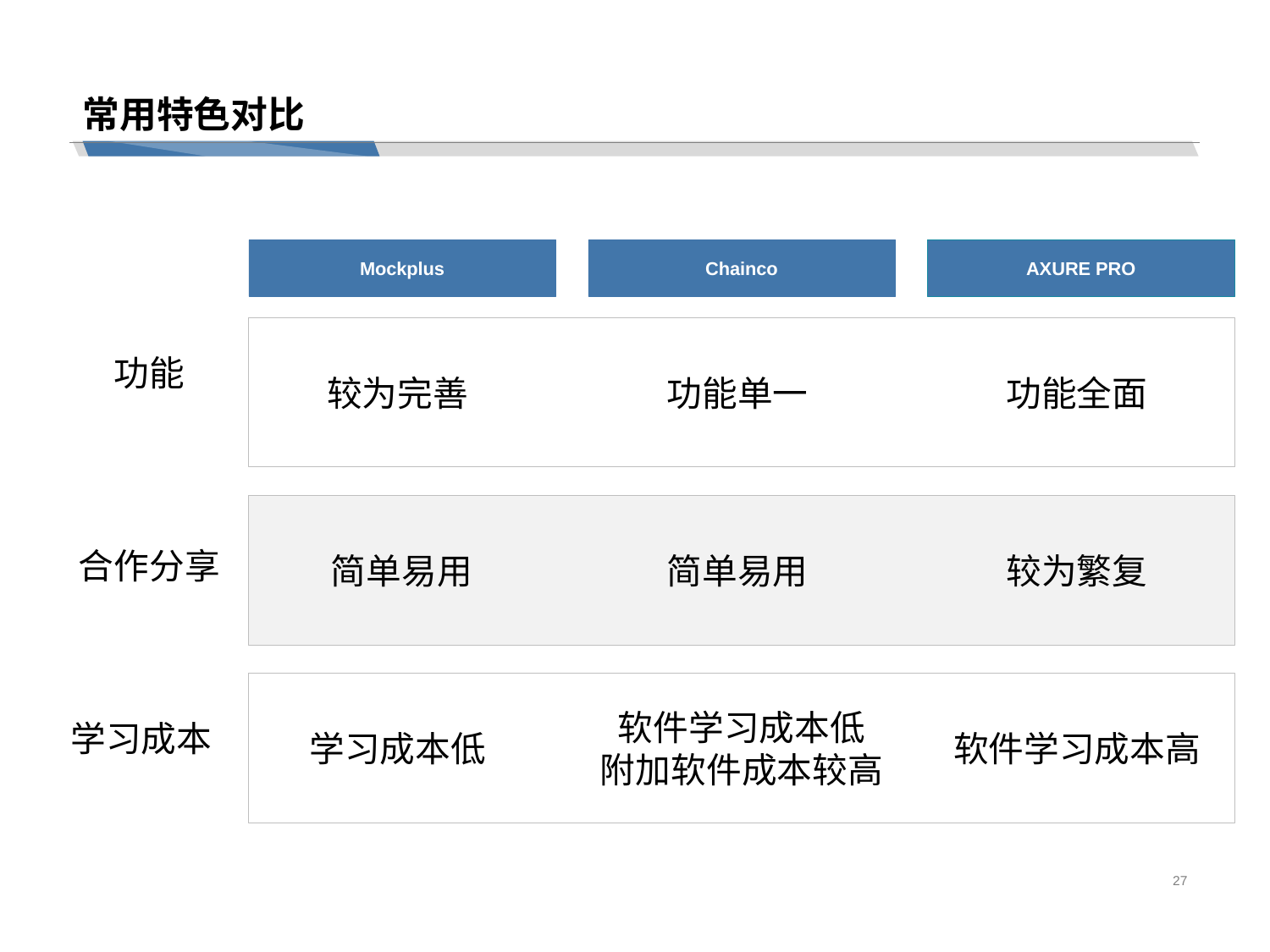

# 常用特色对比
Mockplus
Chainco
AXURE PRO

较为完善
功能单一
功能全面

简单易用
简单易用
较为繁复

学习成本低
软件学习成本低
附加软件成本较高
软件学习成本高
功能
合作分享
学习成本
27